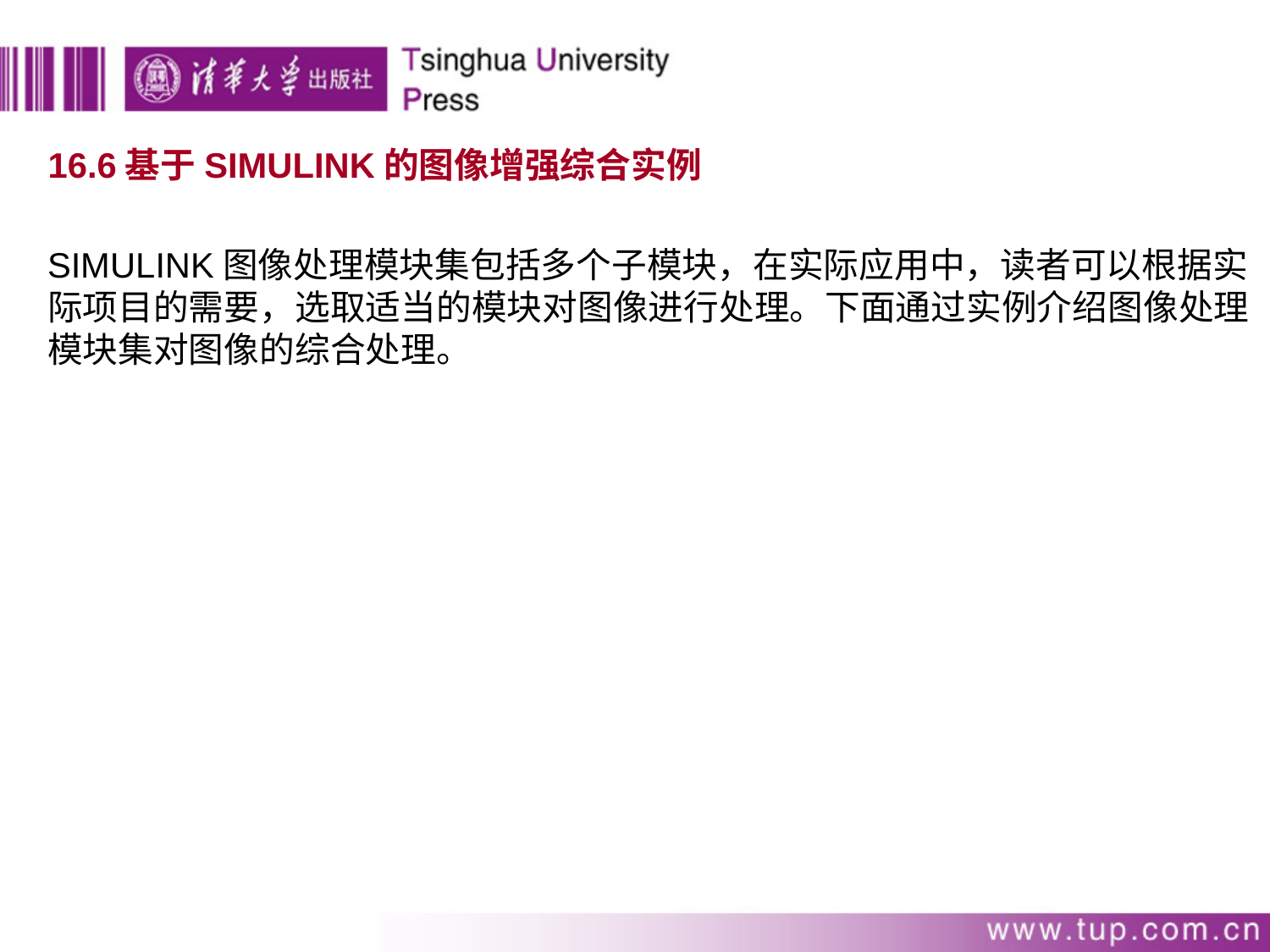

16.6基于SIMULINK的图像增强综合实例
SIMULINK图像处理模块集包括多个子模块，在实际应用中，读者可以根据实际项目的需要，选取适当的模块对图像进行处理。下面通过实例介绍图像处理模块集对图像的综合处理。